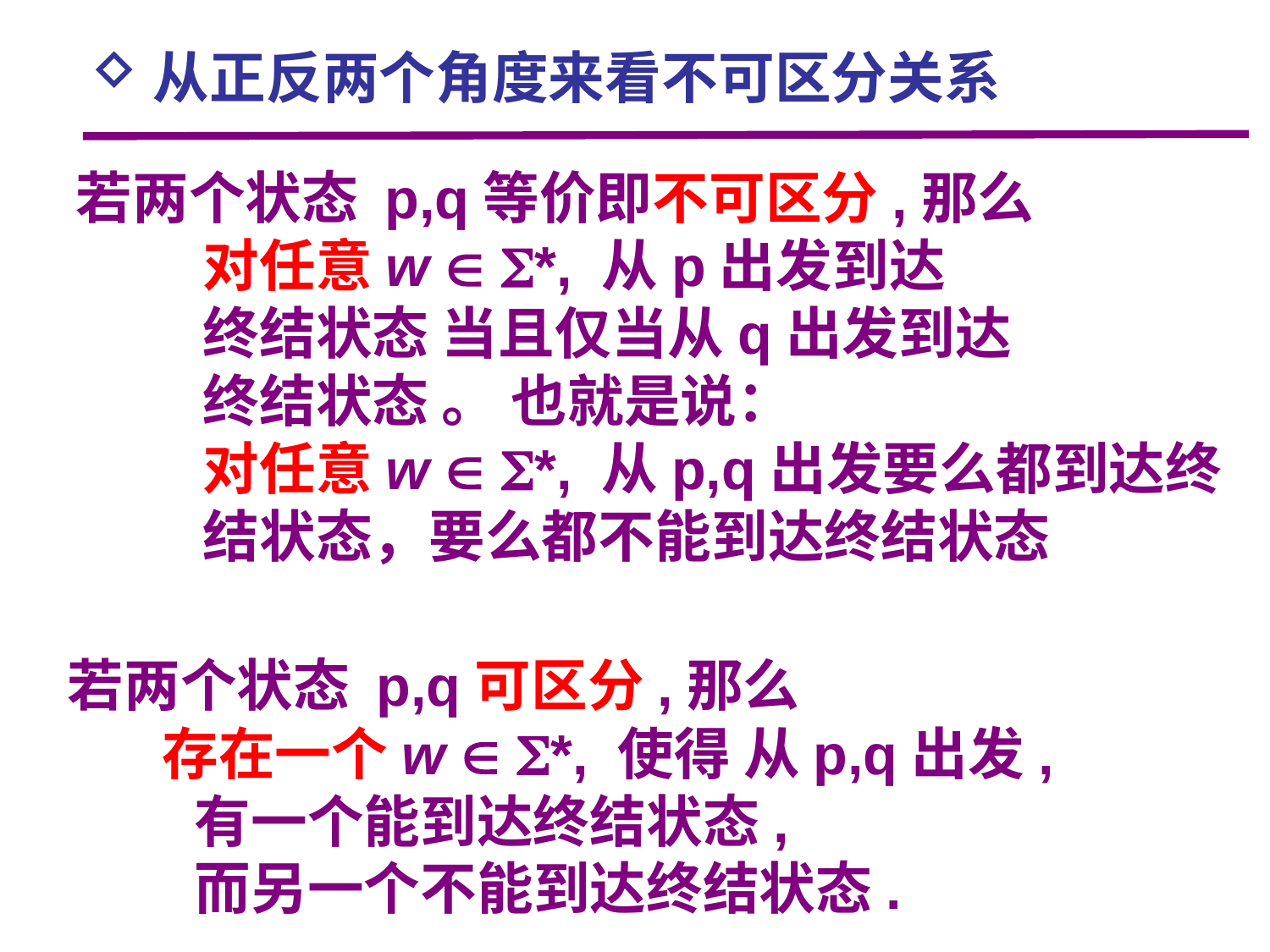

从正反两个角度来看不可区分关系
若两个状态 p,q等价即不可区分,那么
对任意w ∈ Σ*, 从p出发到达
终结状态 当且仅当从q出发到达
终结状态 。 也就是说：
对任意w ∈ Σ*, 从p,q出发要么都到达终结状态，要么都不能到达终结状态
若两个状态 p,q可区分,那么
存在一个w ∈ Σ*, 使得 从p,q出发,
	有一个能到达终结状态,
	而另一个不能到达终结状态.